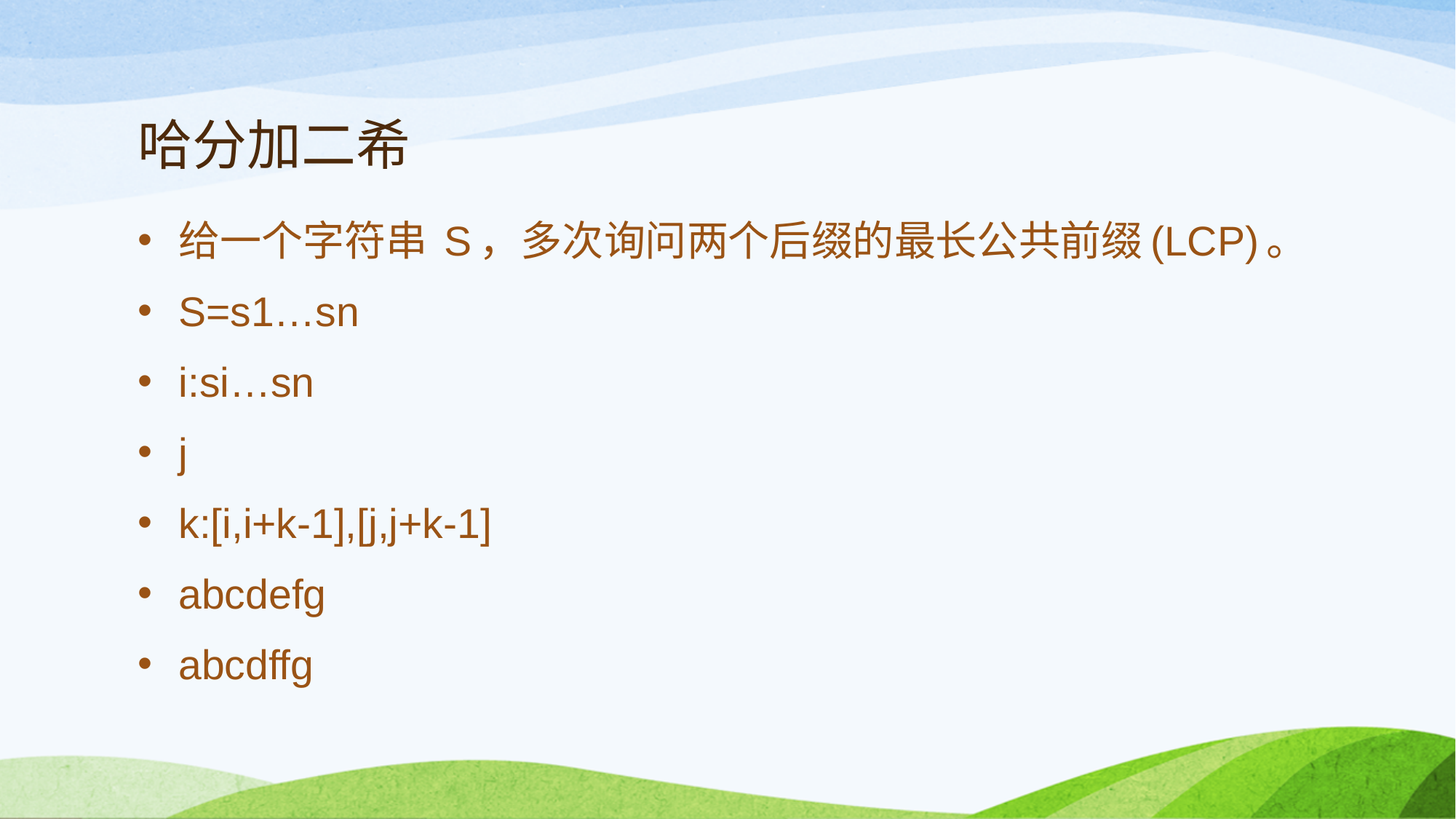

# 哈分加二希
给一个字符串 S，多次询问两个后缀的最长公共前缀(LCP)。
S=s1…sn
i:si…sn
j
k:[i,i+k-1],[j,j+k-1]
abcdefg
abcdffg